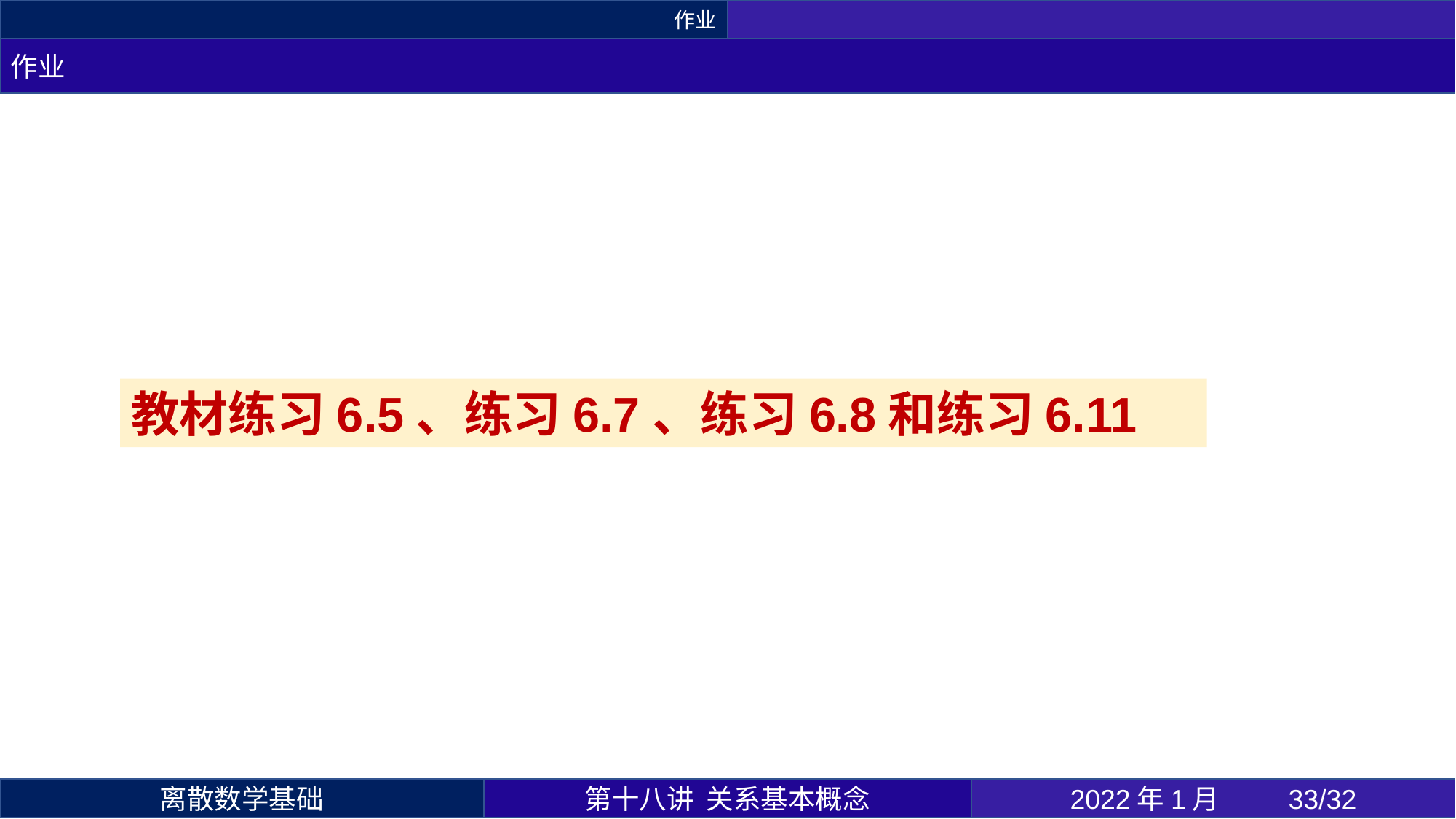

作业
作业
教材练习6.5、练习6.7、练习6.8和练习6.11
第十八讲  关系基本概念
2022年1月 	33/32
离散数学基础